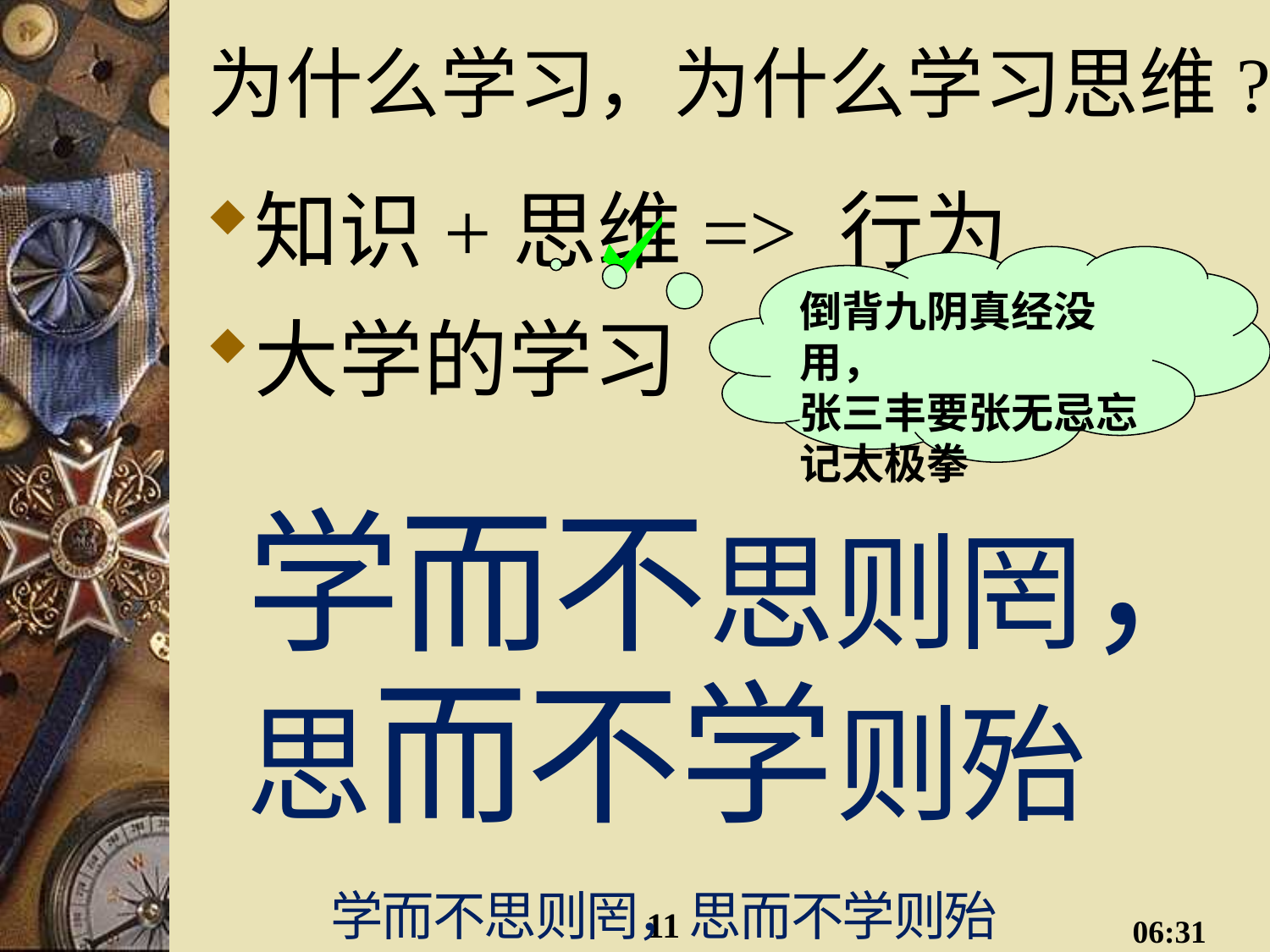

# 为什么学习，为什么学习思维?
知识+思维=> 行为
大学的学习

倒背九阴真经没用，
张三丰要张无忌忘记太极拳
学而不思则罔，
思而不学则殆
学而不思则罔，思而不学则殆